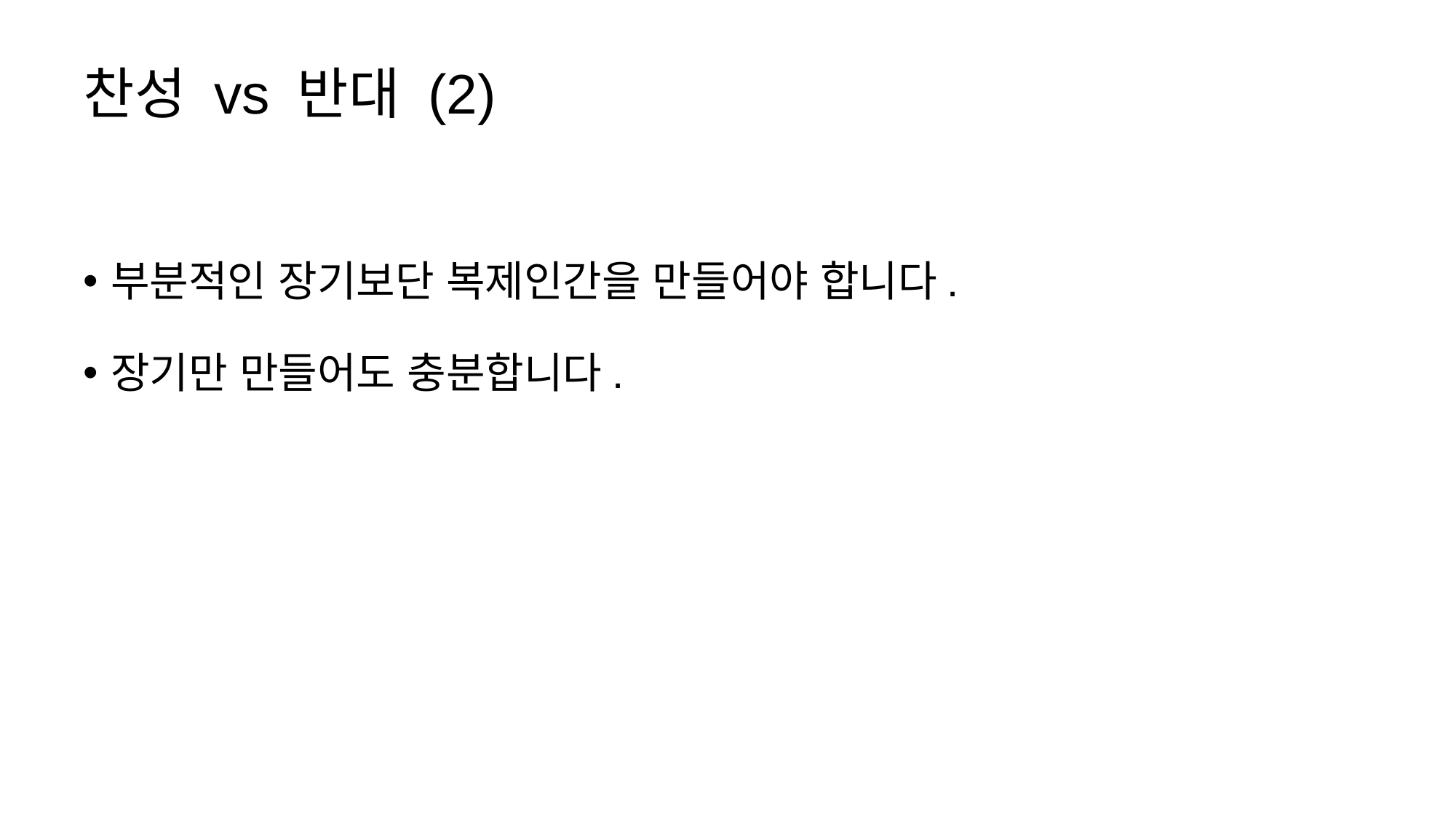

찬성 vs 반대 (2)
부분적인 장기보단 복제인간을 만들어야 합니다.

장기만 만들어도 충분합니다.